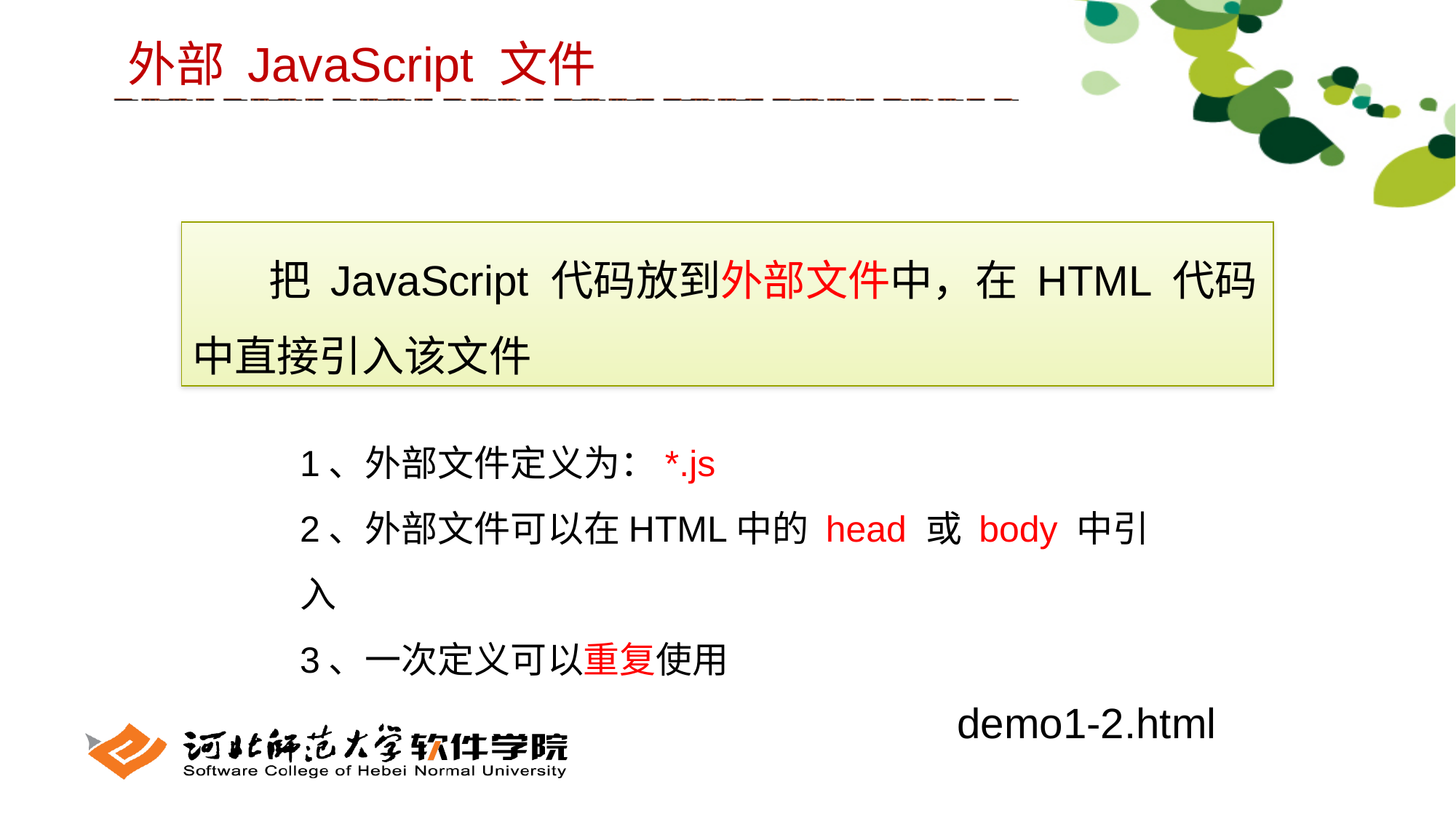

外部 JavaScript 文件

       把 JavaScript 代码放到外部文件中，在 HTML 代码中直接引入该文件
1、外部文件定义为：*.js
2、外部文件可以在HTML中的 head 或 body 中引入
3、一次定义可以重复使用
demo1-2.html